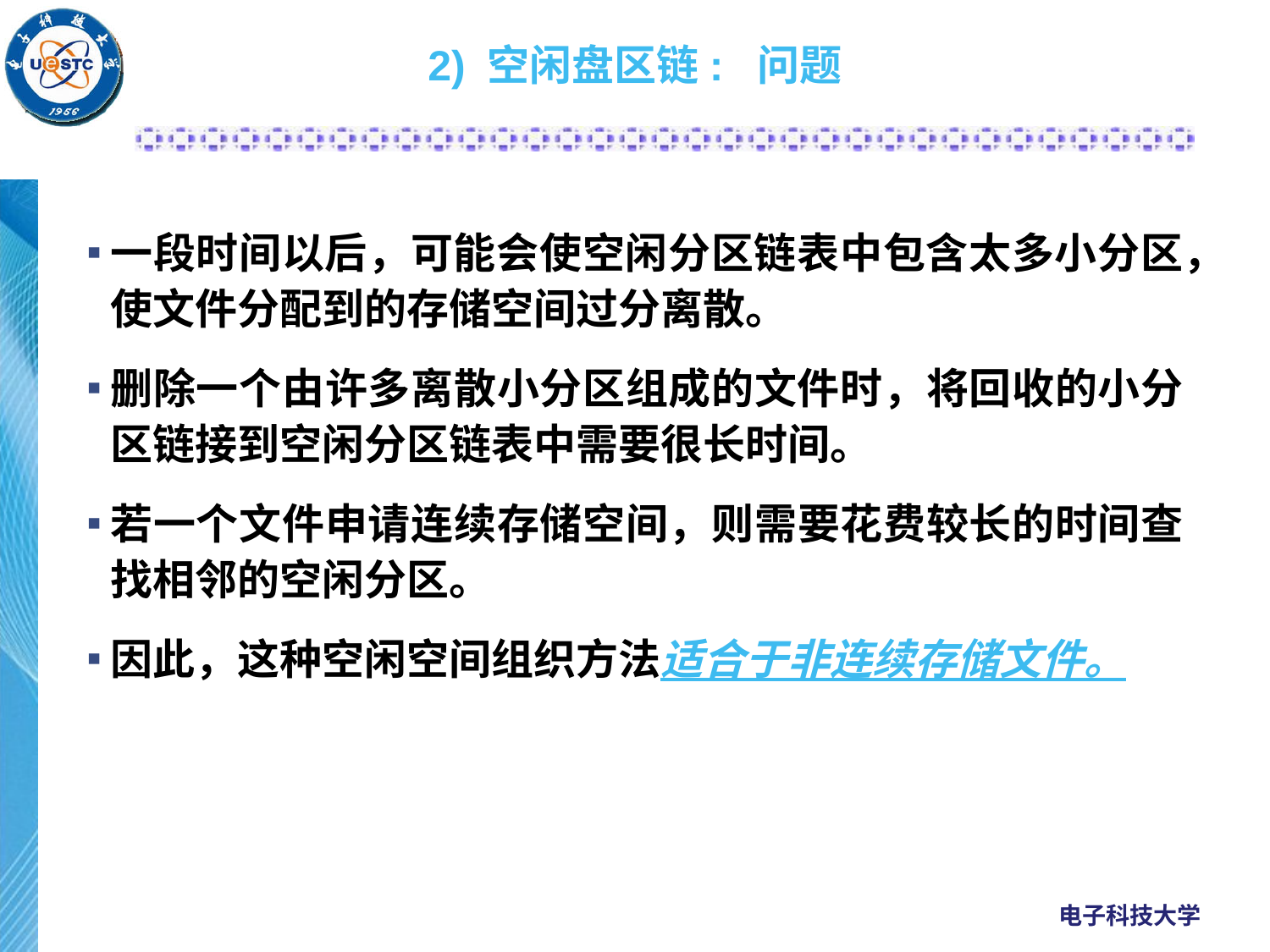

# 2) 空闲盘区链:  问题
一段时间以后，可能会使空闲分区链表中包含太多小分区，使文件分配到的存储空间过分离散。
删除一个由许多离散小分区组成的文件时，将回收的小分区链接到空闲分区链表中需要很长时间。
若一个文件申请连续存储空间，则需要花费较长的时间查找相邻的空闲分区。
因此，这种空闲空间组织方法适合于非连续存储文件。